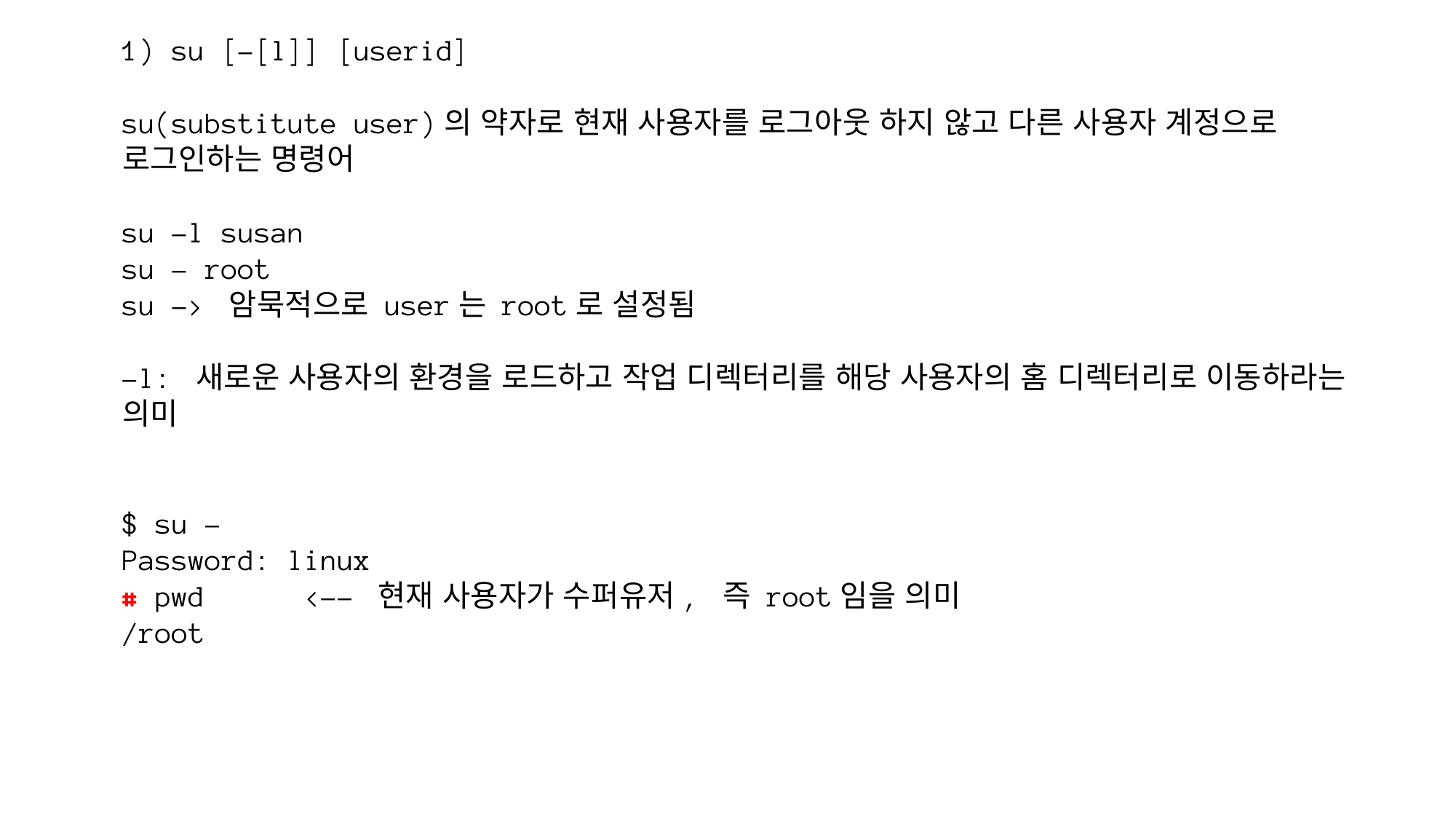

1) su [-[l]] [userid]

su(substitute user)의 약자로 현재 사용자를 로그아웃 하지 않고 다른 사용자 계정으로
로그인하는 명령어

su -l susan
su - root
su -> 암묵적으로 user는 root로 설정됨

-l: 새로운 사용자의 환경을 로드하고 작업 디렉터리를 해당 사용자의 홈 디렉터리로 이동하라는
의미

$ su -
Password: linux
# pwd      <-- 현재 사용자가 수퍼유저, 즉 root임을 의미
/root